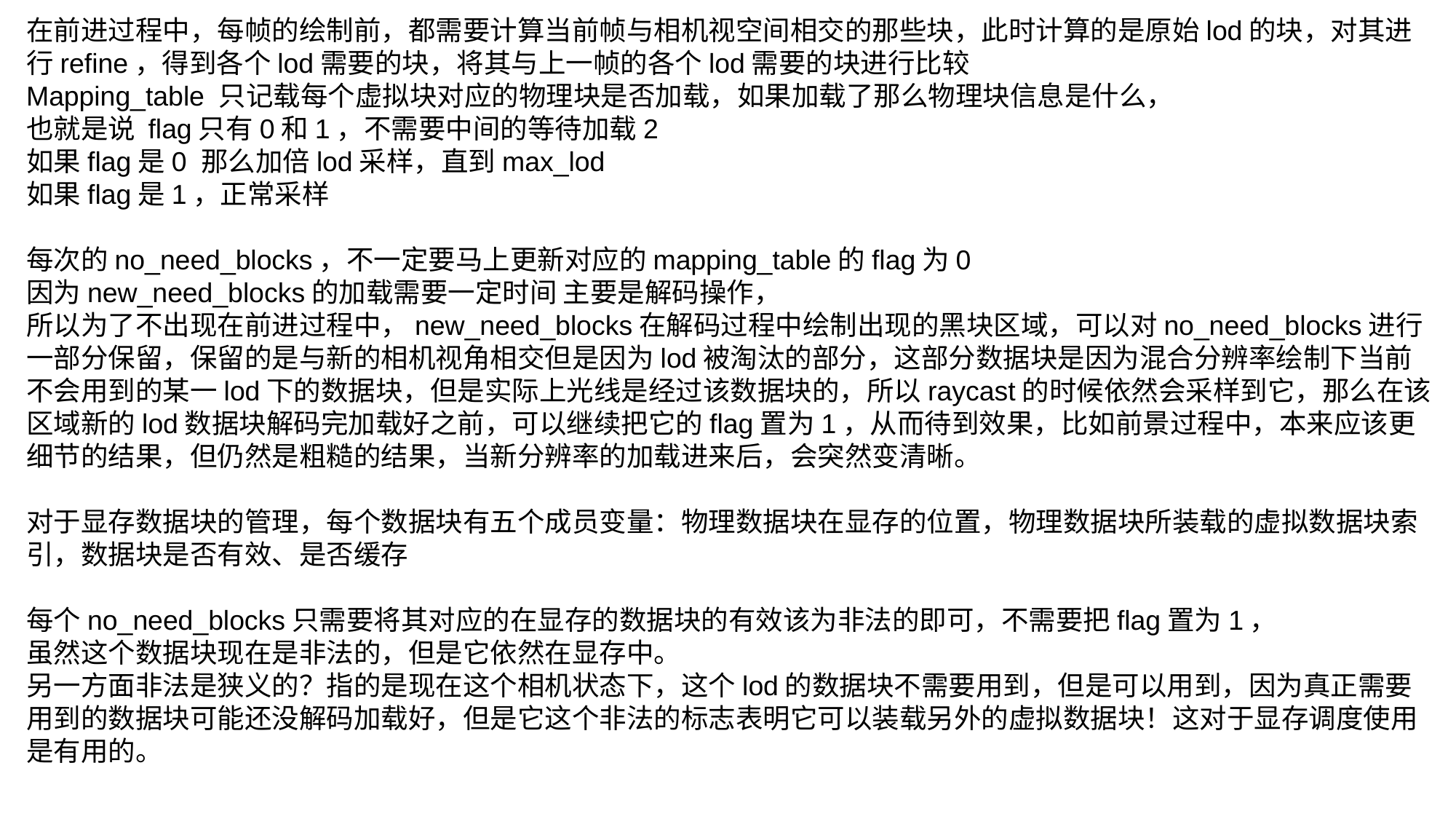

在前进过程中，每帧的绘制前，都需要计算当前帧与相机视空间相交的那些块，此时计算的是原始lod的块，对其进行refine，得到各个lod需要的块，将其与上一帧的各个lod需要的块进行比较
Mapping_table 只记载每个虚拟块对应的物理块是否加载，如果加载了那么物理块信息是什么，
也就是说 flag只有0和1，不需要中间的等待加载2
如果flag是0 那么加倍lod采样，直到max_lod
如果flag是1，正常采样

每次的no_need_blocks，不一定要马上更新对应的mapping_table的flag为0
因为new_need_blocks的加载需要一定时间 主要是解码操作，
所以为了不出现在前进过程中，new_need_blocks在解码过程中绘制出现的黑块区域，可以对no_need_blocks进行一部分保留，保留的是与新的相机视角相交但是因为lod被淘汰的部分，这部分数据块是因为混合分辨率绘制下当前不会用到的某一lod下的数据块，但是实际上光线是经过该数据块的，所以raycast的时候依然会采样到它，那么在该区域新的lod数据块解码完加载好之前，可以继续把它的flag置为1，从而待到效果，比如前景过程中，本来应该更细节的结果，但仍然是粗糙的结果，当新分辨率的加载进来后，会突然变清晰。

对于显存数据块的管理，每个数据块有五个成员变量：物理数据块在显存的位置，物理数据块所装载的虚拟数据块索引，数据块是否有效、是否缓存

每个no_need_blocks只需要将其对应的在显存的数据块的有效该为非法的即可，不需要把flag置为1，
虽然这个数据块现在是非法的，但是它依然在显存中。
另一方面非法是狭义的？指的是现在这个相机状态下，这个lod的数据块不需要用到，但是可以用到，因为真正需要用到的数据块可能还没解码加载好，但是它这个非法的标志表明它可以装载另外的虚拟数据块！这对于显存调度使用是有用的。